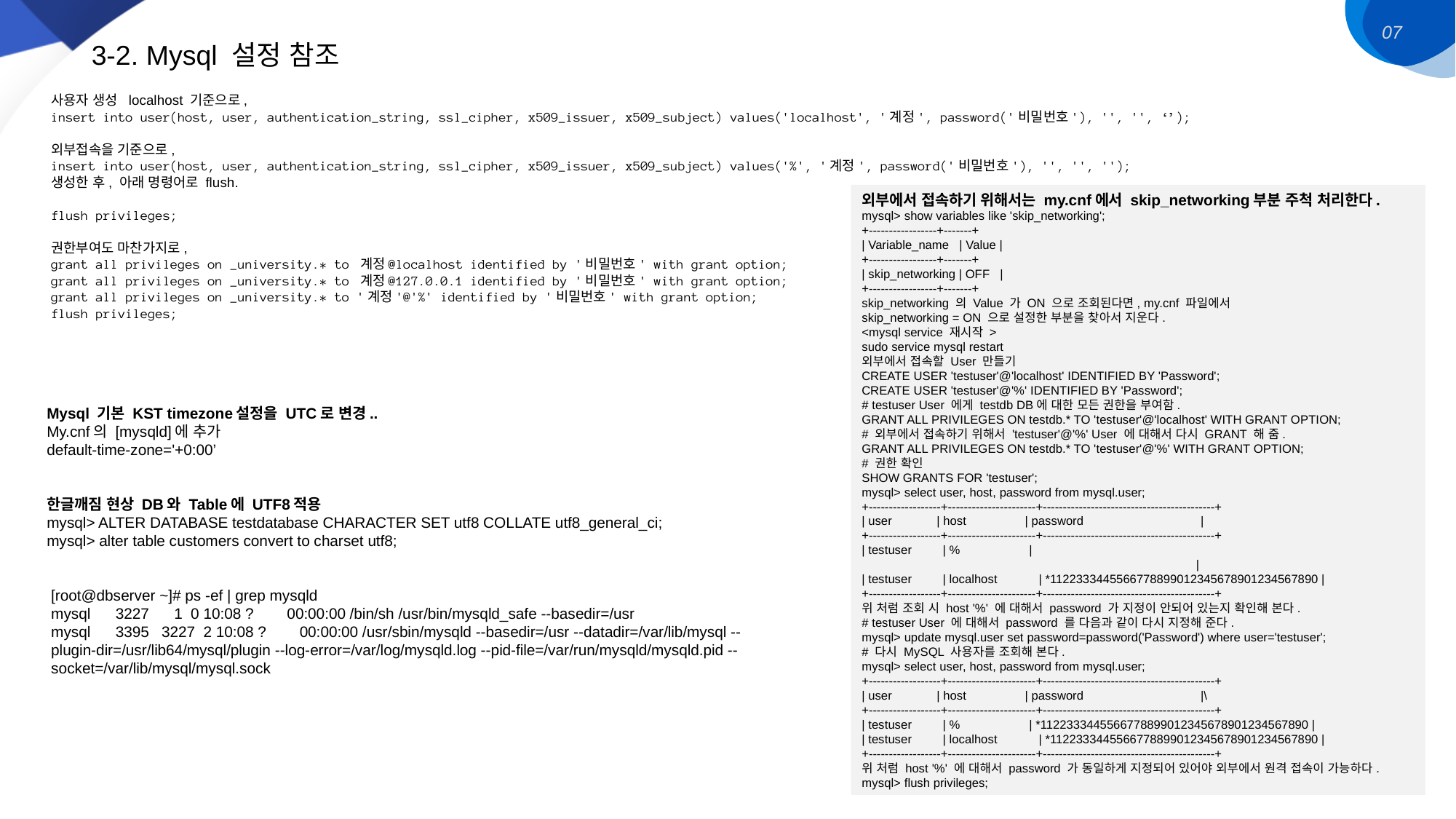

07
3-2. Mysql 설정 참조
사용자 생성  localhost 기준으로,
insert into user(host, user, authentication_string, ssl_cipher, x509_issuer, x509_subject) values('localhost', '계정', password('비밀번호'), '', '', ‘’);

외부접속을 기준으로,
insert into user(host, user, authentication_string, ssl_cipher, x509_issuer, x509_subject) values('%', '계정', password('비밀번호'), '', '', '');
생성한 후, 아래 명령어로 flush.

flush privileges;

권한부여도 마찬가지로,
grant all privileges on _university.* to 계정@localhost identified by '비밀번호' with grant option;
grant all privileges on _university.* to 계정@127.0.0.1 identified by '비밀번호' with grant option;
grant all privileges on _university.* to '계정'@'%' identified by '비밀번호' with grant option;
flush privileges;
외부에서 접속하기 위해서는 my.cnf에서 skip_networking부분 주척 처리한다.
mysql> show variables like 'skip_networking';
+-----------------+-------+
| Variable_name   | Value |
+-----------------+-------+
| skip_networking | OFF   |
+-----------------+-------+
skip_networking 의 Value 가 ON 으로 조회된다면, my.cnf 파일에서
skip_networking = ON 으로 설정한 부분을 찾아서 지운다.
<mysql service 재시작 >
sudo service mysql restart
외부에서 접속할 User 만들기
CREATE USER 'testuser'@'localhost' IDENTIFIED BY 'Password';
CREATE USER 'testuser'@'%' IDENTIFIED BY 'Password';
# testuser User 에게 testdb DB에 대한 모든 권한을 부여함.
GRANT ALL PRIVILEGES ON testdb.* TO 'testuser'@'localhost' WITH GRANT OPTION;
# 외부에서 접속하기 위해서 'testuser'@'%' User 에 대해서 다시 GRANT 해 줌.
GRANT ALL PRIVILEGES ON testdb.* TO 'testuser'@'%' WITH GRANT OPTION;
# 권한 확인
SHOW GRANTS FOR 'testuser';
mysql> select user, host, password from mysql.user;
+------------------+----------------------+-------------------------------------------+
| user             | host                 | password                                  |
+------------------+----------------------+-------------------------------------------+
| testuser         | %                    |  							  |
| testuser         | localhost            | *1122333445566778899012345678901234567890 |
+------------------+----------------------+-------------------------------------------+
위 처럼 조회 시 host '%' 에 대해서 password 가 지정이 안되어 있는지 확인해 본다.
# testuser User 에 대해서 password 를 다음과 같이 다시 지정해 준다.
mysql> update mysql.user set password=password('Password') where user='testuser';
# 다시 MySQL 사용자를 조회해 본다.
mysql> select user, host, password from mysql.user;
+------------------+----------------------+-------------------------------------------+
| user             | host                 | password                                  |\
+------------------+----------------------+-------------------------------------------+
| testuser         | %                    | *1122333445566778899012345678901234567890 |
| testuser         | localhost            | *1122333445566778899012345678901234567890 |
+------------------+----------------------+-------------------------------------------+
위 처럼 host '%' 에 대해서 password 가 동일하게 지정되어 있어야 외부에서 원격 접속이 가능하다.
mysql> flush privileges;
Mysql 기본 KST timezone설정을 UTC로 변경..
My.cnf의 [mysqld]에 추가
default-time-zone='+0:00’

한글깨짐 현상 DB와 Table에 UTF8적용
mysql> ALTER DATABASE testdatabase CHARACTER SET utf8 COLLATE utf8_general_ci;
mysql> alter table customers convert to charset utf8;

[root@dbserver ~]# ps -ef | grep mysqld
mysql      3227      1  0 10:08 ?        00:00:00 /bin/sh /usr/bin/mysqld_safe --basedir=/usr
mysql      3395   3227  2 10:08 ?        00:00:00 /usr/sbin/mysqld --basedir=/usr --datadir=/var/lib/mysql --plugin-dir=/usr/lib64/mysql/plugin --log-error=/var/log/mysqld.log --pid-file=/var/run/mysqld/mysqld.pid --socket=/var/lib/mysql/mysql.sock